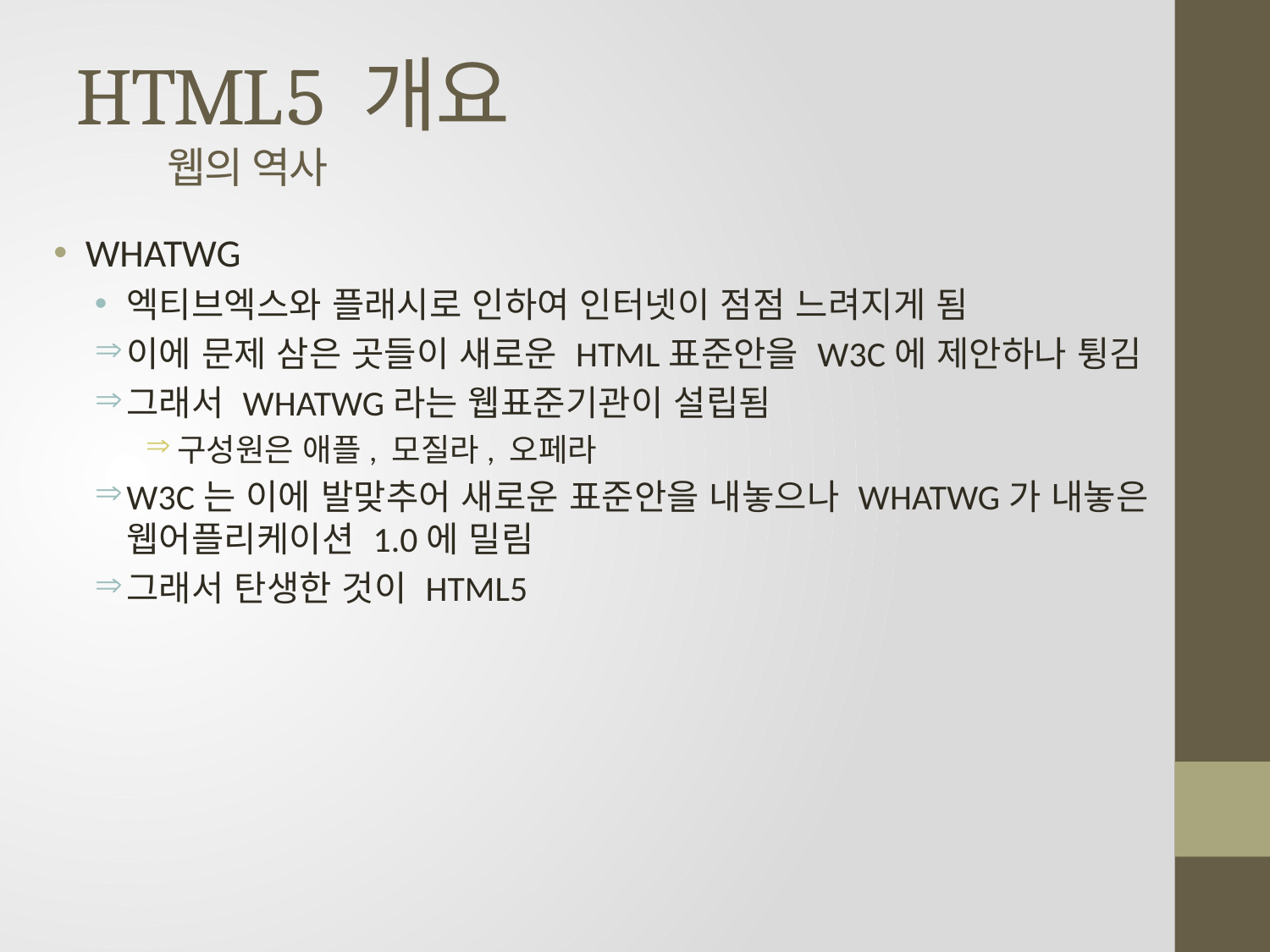

# HTML5 개요 웹의 역사
WHATWG
엑티브엑스와 플래시로 인하여 인터넷이 점점 느려지게 됨
이에 문제 삼은 곳들이 새로운 HTML표준안을 W3C에 제안하나 튕김
그래서 WHATWG라는 웹표준기관이 설립됨
구성원은 애플, 모질라, 오페라
W3C는 이에 발맞추어 새로운 표준안을 내놓으나 WHATWG가 내놓은 웹어플리케이션 1.0에 밀림
그래서 탄생한 것이 HTML5